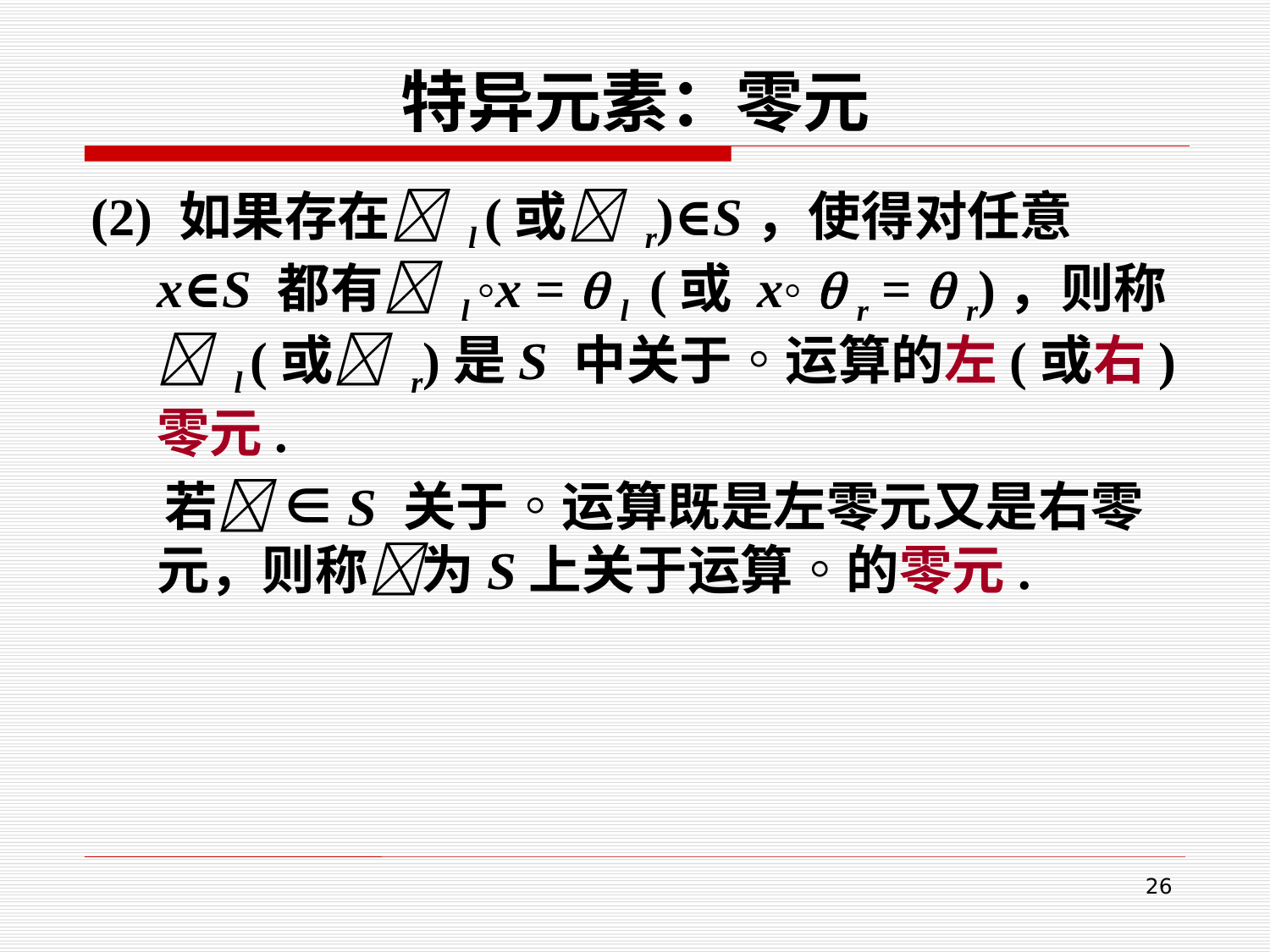

# 特异元素：零元
(2) 如果存在θ l (或θ r)∈S，使得对任意 x∈S 都有θ l ◦x = θ l  (或 x◦ θ r = θ r)，则称θ l (或θ r)是S 中关于◦运算的左(或右)零元.
     若θ ∈S 关于◦运算既是左零元又是右零元，则称θ为S上关于运算◦的零元.

26